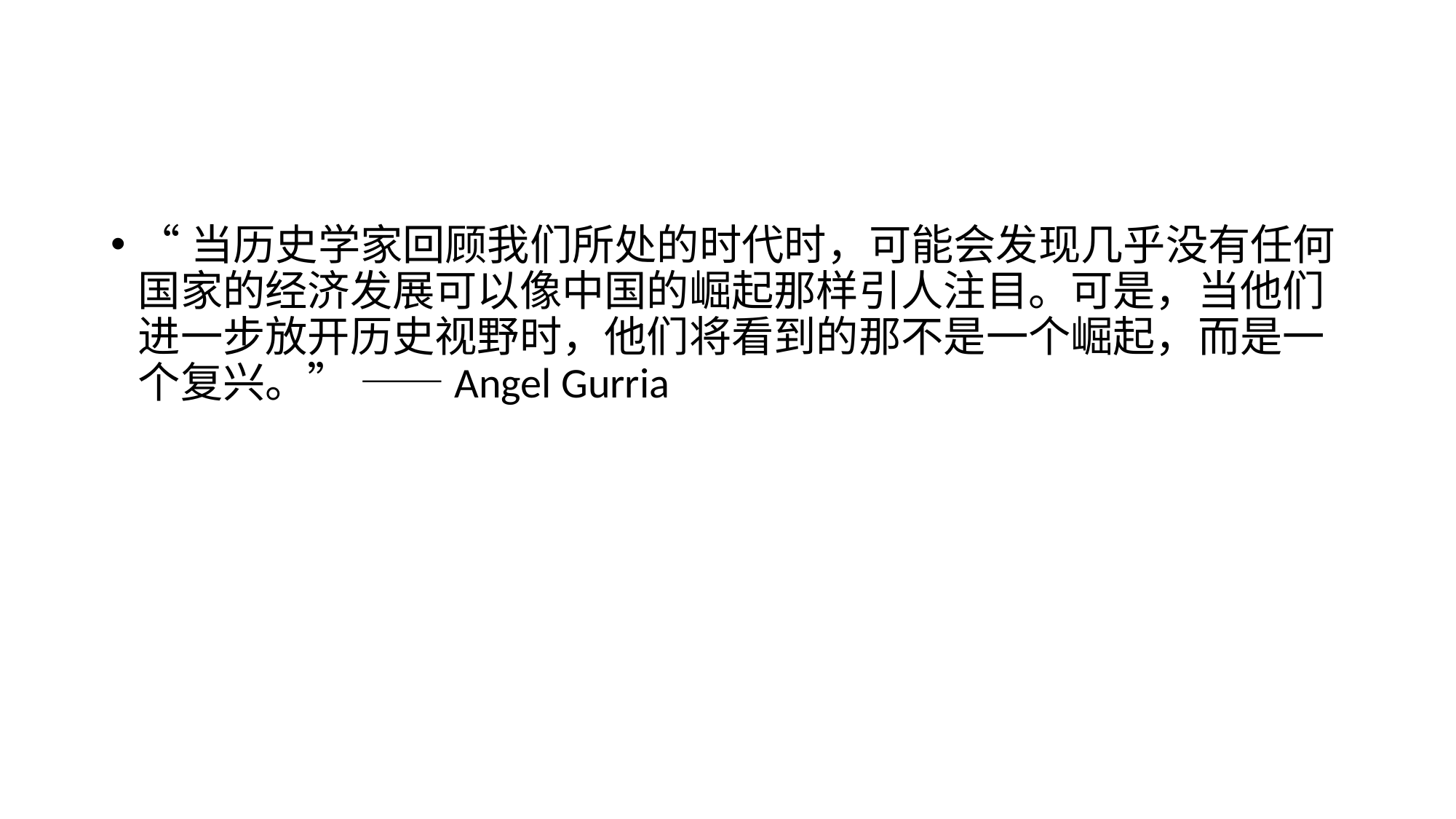

“当历史学家回顾我们所处的时代时，可能会发现几乎没有任何国家的经济发展可以像中国的崛起那样引人注目。可是，当他们进一步放开历史视野时，他们将看到的那不是一个崛起，而是一个复兴。” ——Angel Gurria